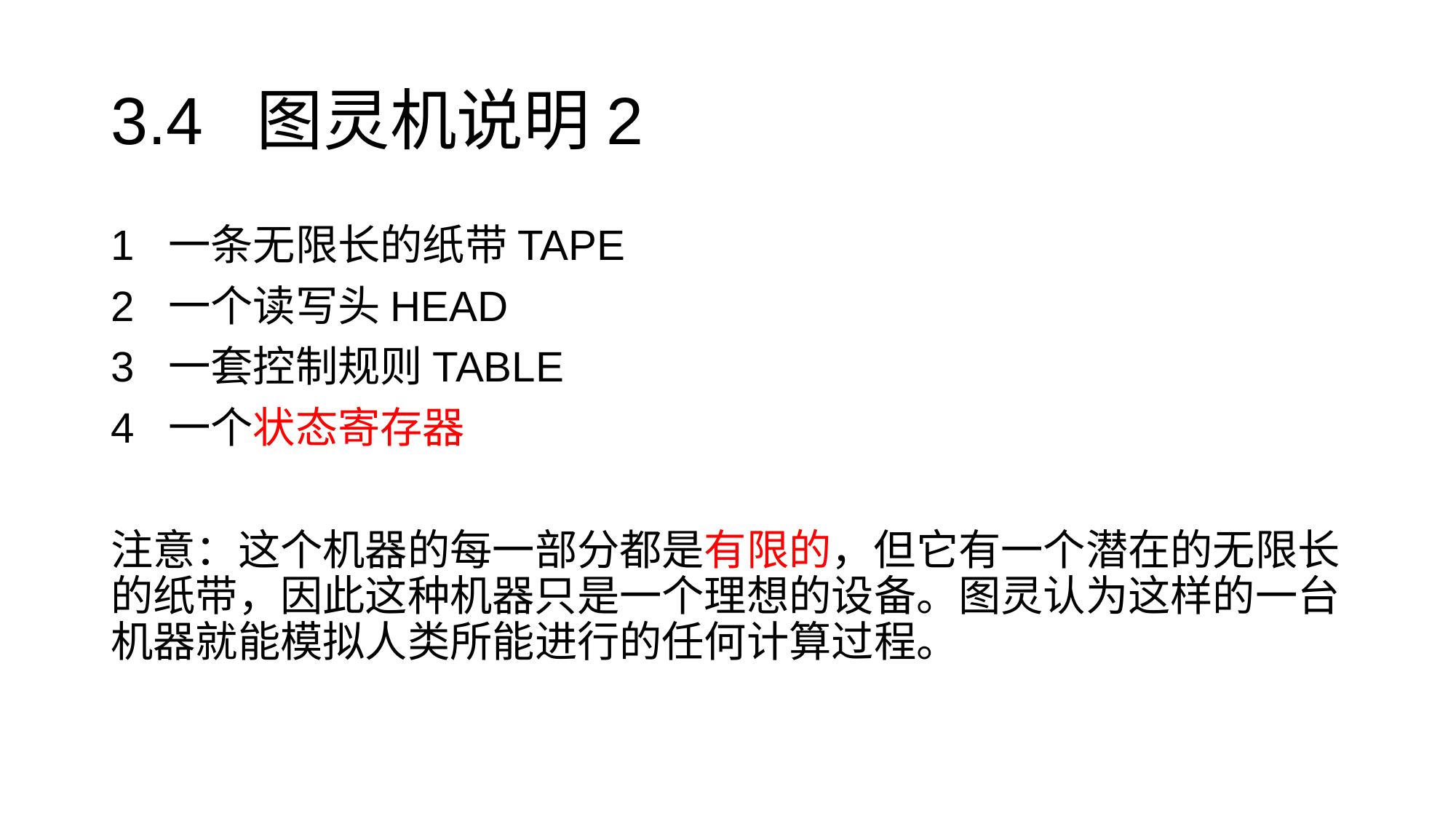

# 3.4  图灵机说明2
1  一条无限长的纸带TAPE
2  一个读写头HEAD
3  一套控制规则TABLE
4  一个状态寄存器

注意：这个机器的每一部分都是有限的，但它有一个潜在的无限长的纸带，因此这种机器只是一个理想的设备。图灵认为这样的一台机器就能模拟人类所能进行的任何计算过程。